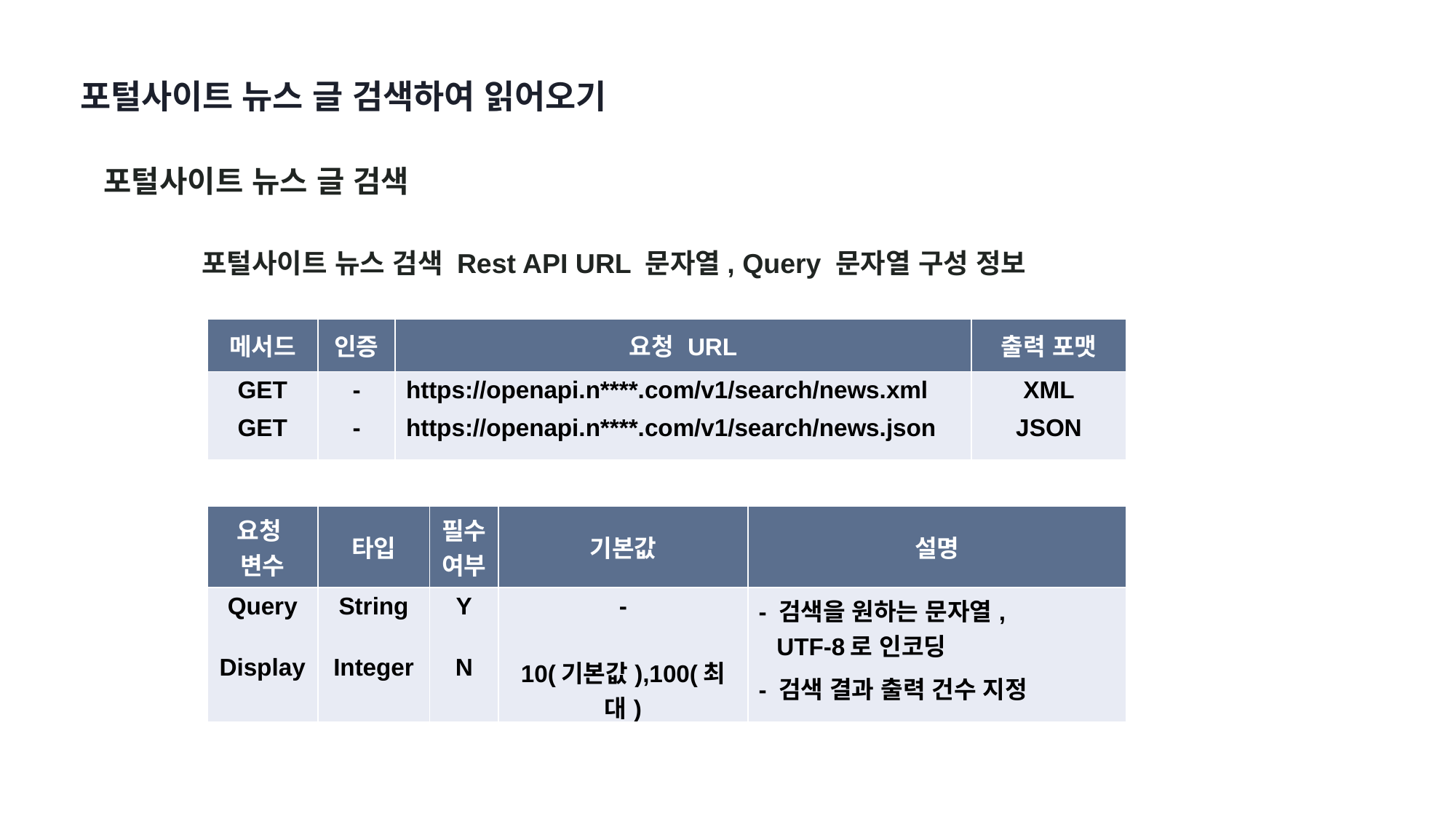

포털사이트 뉴스 글 검색하여 읽어오기
포털사이트 뉴스 글 검색

포털사이트 뉴스 검색 Rest API URL 문자열, Query 문자열 구성 정보

| 메서드 | 인증 | 요청 URL | 출력 포맷 |
| --- | --- | --- | --- |
| GET GET | - - | https://openapi.n\*\*\*\*.com/v1/search/news.xml https://openapi.n\*\*\*\*.com/v1/search/news.json | XML JSON |
AI
| 요청 변수 | 타입 | 필수 여부 | 기본값 | 설명 |
| --- | --- | --- | --- | --- |
| Query Display | String Integer | Y N | - 10(기본값),100(최대) | - 검색을 원하는 문자열, UTF-8로 인코딩 - 검색 결과 출력 건수 지정 |
DB